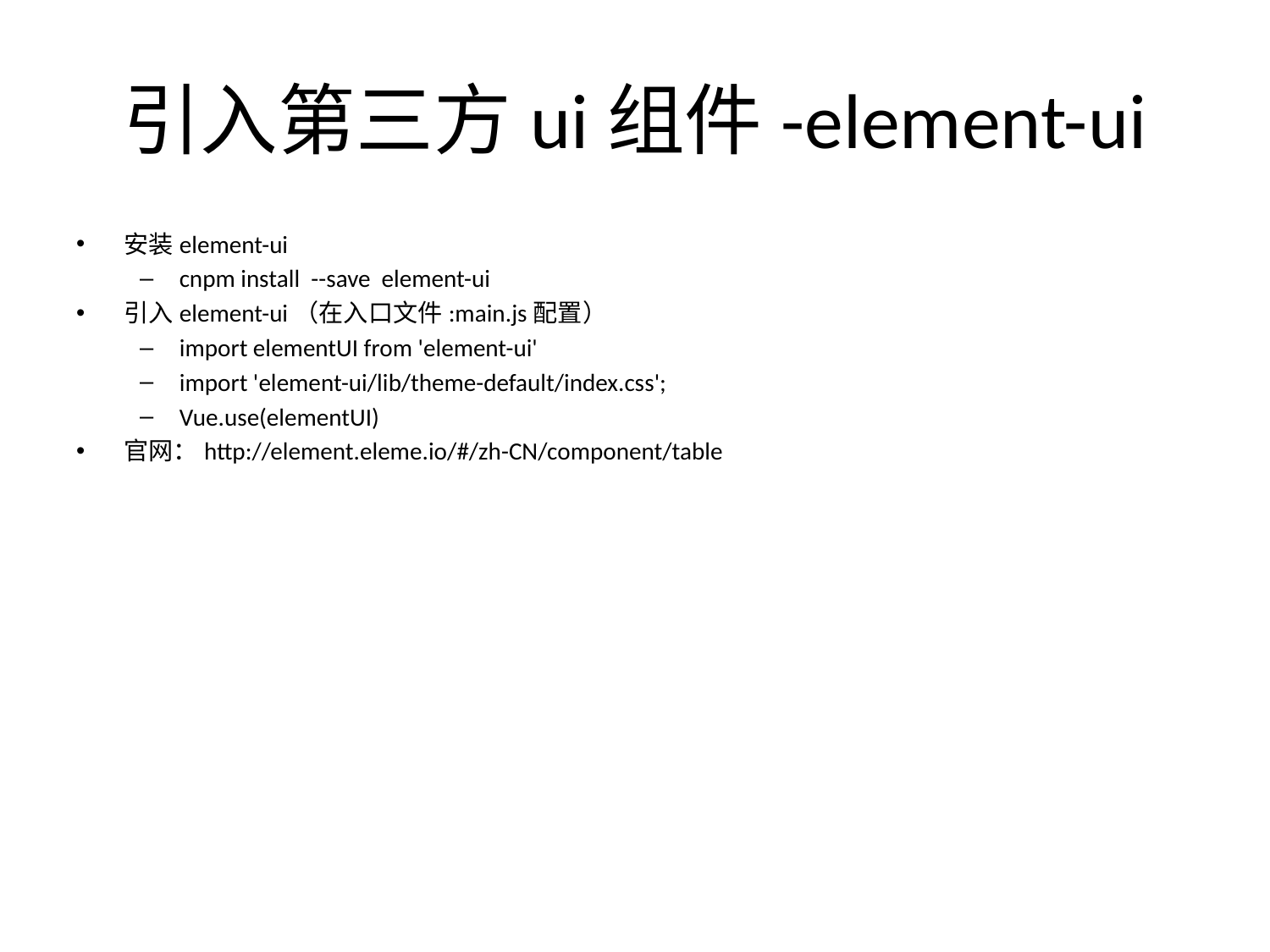

# 引入第三方ui组件-element-ui
安装element-ui
cnpm install  --save  element-ui
引入element-ui（在入口文件:main.js配置）
import elementUI from 'element-ui'
import 'element-ui/lib/theme-default/index.css';
Vue.use(elementUI)
官网：http://element.eleme.io/#/zh-CN/component/table